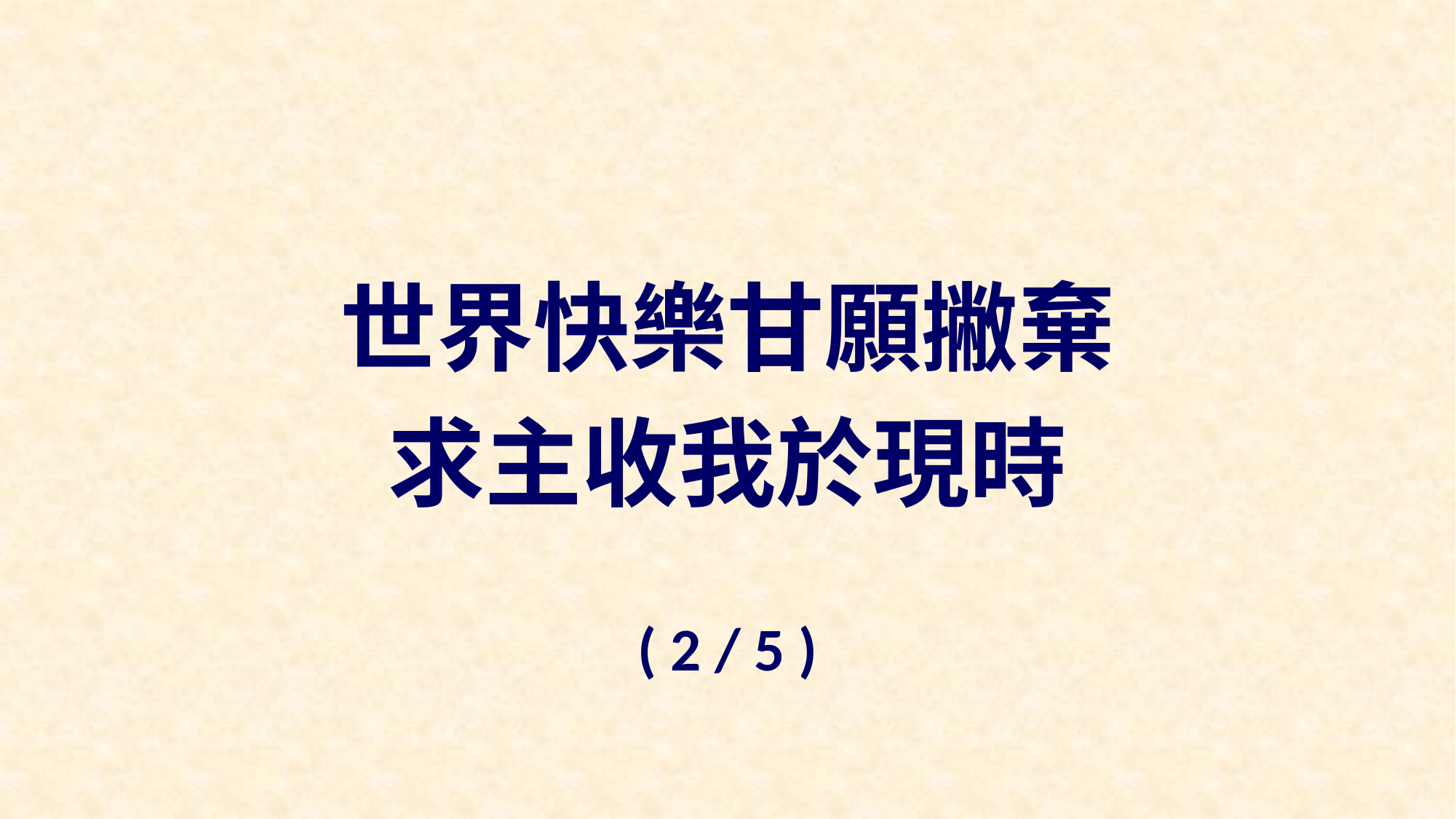

世界快樂甘願撇棄
求主收我於現時
( 2 / 5 )